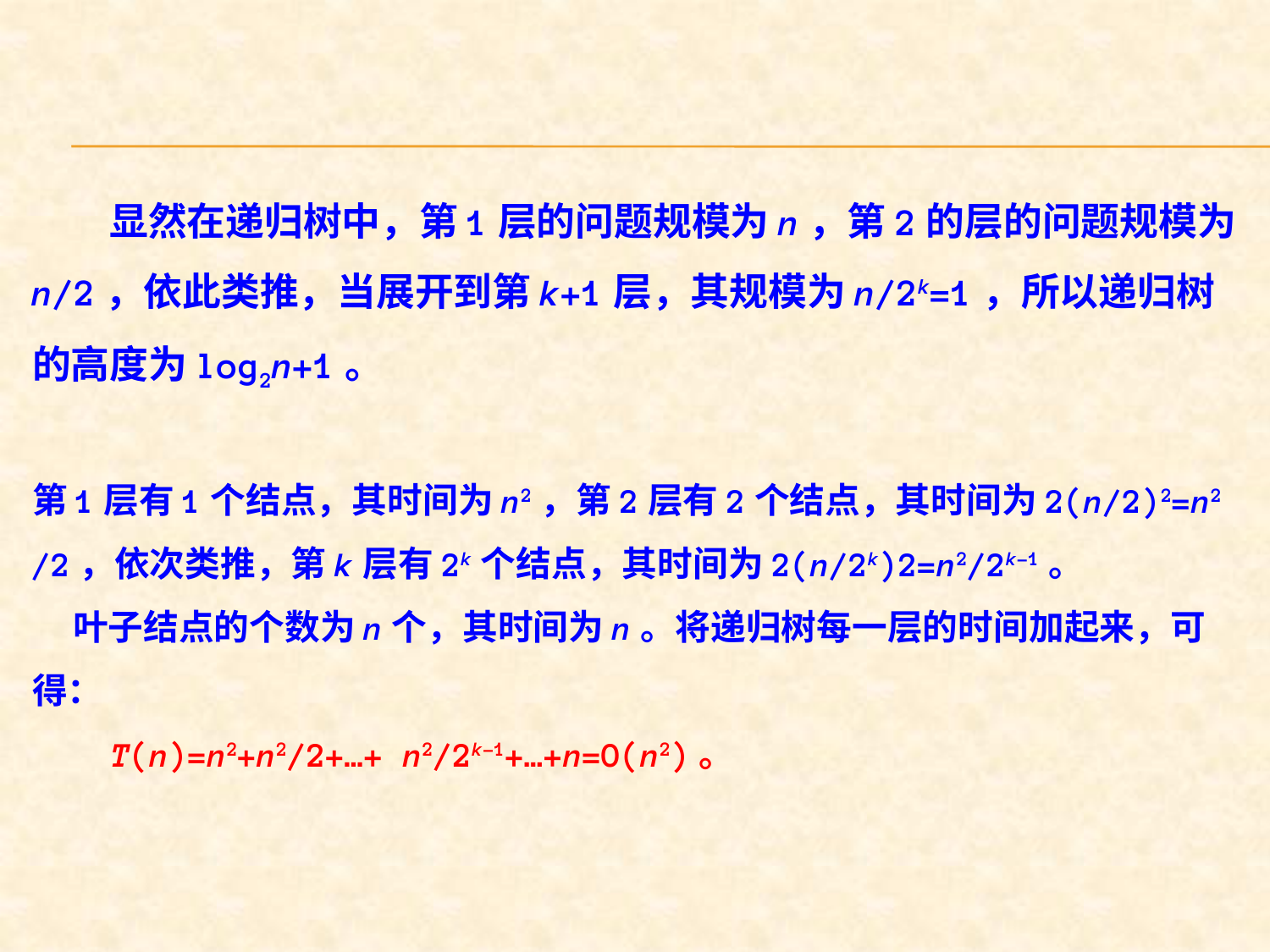

显然在递归树中，第1层的问题规模为n，第2的层的问题规模为n/2，依此类推，当展开到第k+1层，其规模为n/2k=1，所以递归树的高度为log2n+1。
　　第1层有1个结点，其时间为n2，第2层有2个结点，其时间为2(n/2)2=n2/2，依次类推，第k层有2k个结点，其时间为2(n/2k)2=n2/2k-1。
    叶子结点的个数为n个，其时间为n。将递归树每一层的时间加起来，可得：
　　T(n)=n2+n2/2+…+ n2/2k-1+…+n=O(n2)。